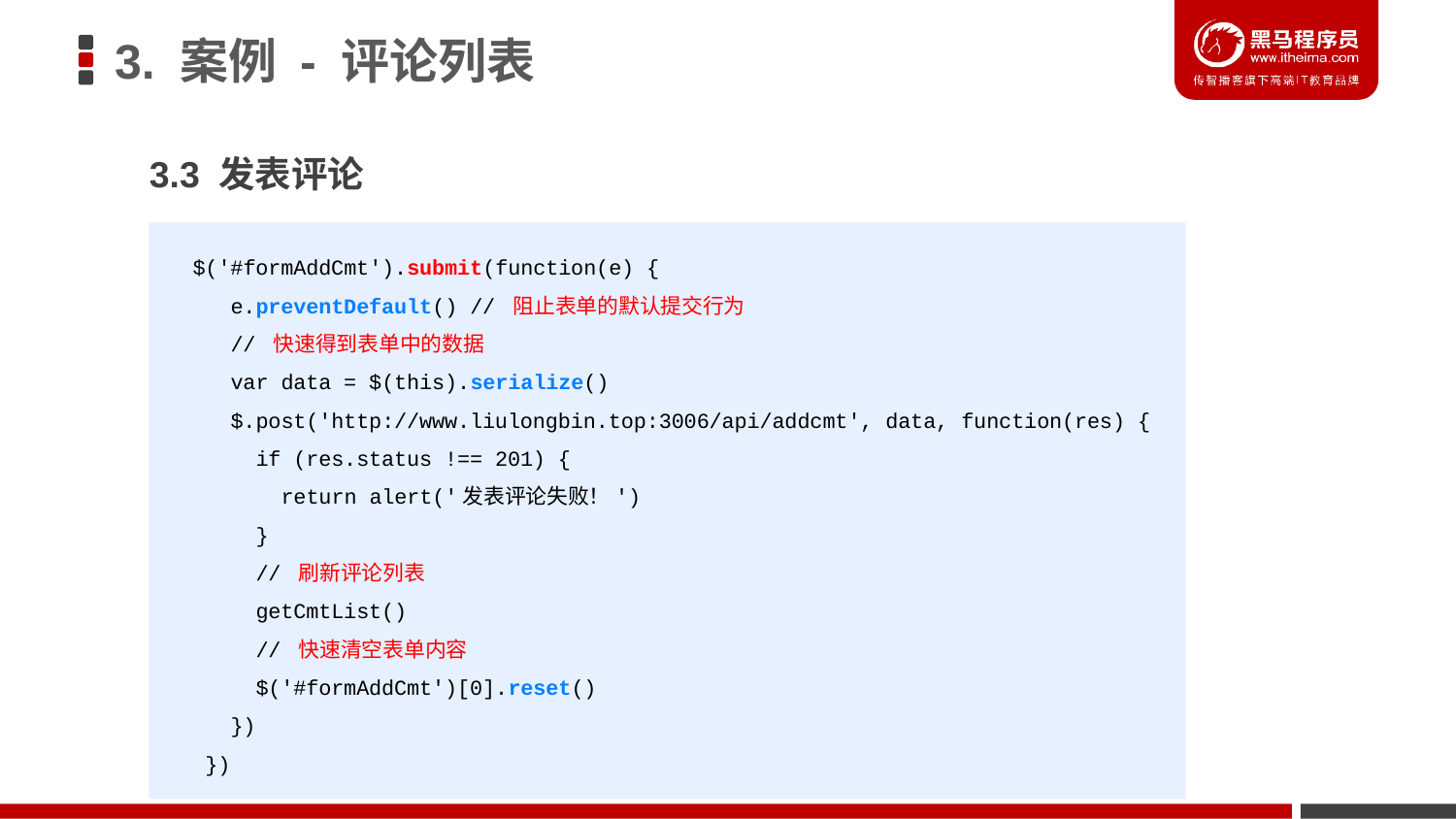

# 3. 案例 - 评论列表
3.3 发表评论

 $('#formAddCmt').submit(function(e) {
    e.preventDefault() // 阻止表单的默认提交行为
    // 快速得到表单中的数据
    var data = $(this).serialize()
    $.post('http://www.liulongbin.top:3006/api/addcmt', data, function(res) {
      if (res.status !== 201) {
        return alert('发表评论失败！')
      }
      // 刷新评论列表
      getCmtList()
      // 快速清空表单内容
      $('#formAddCmt')[0].reset()
    })
  })